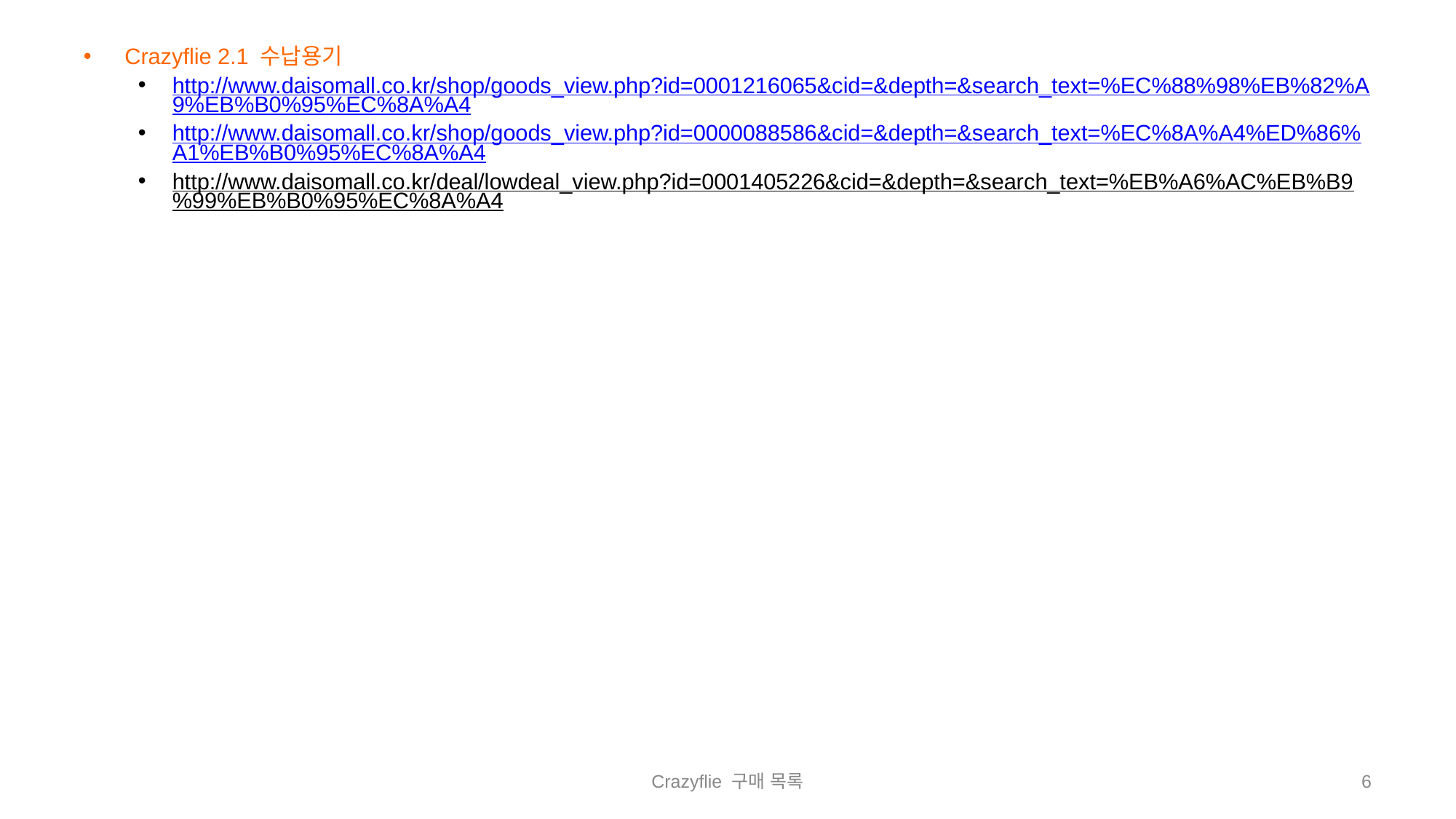

Crazyflie 2.1 수납용기
http://www.daisomall.co.kr/shop/goods_view.php?id=0001216065&cid=&depth=&search_text=%EC%88%98%EB%82%A9%EB%B0%95%EC%8A%A4
http://www.daisomall.co.kr/shop/goods_view.php?id=0000088586&cid=&depth=&search_text=%EC%8A%A4%ED%86%A1%EB%B0%95%EC%8A%A4
http://www.daisomall.co.kr/deal/lowdeal_view.php?id=0001405226&cid=&depth=&search_text=%EB%A6%AC%EB%B9%99%EB%B0%95%EC%8A%A4
Crazyflie 구매 목록
6